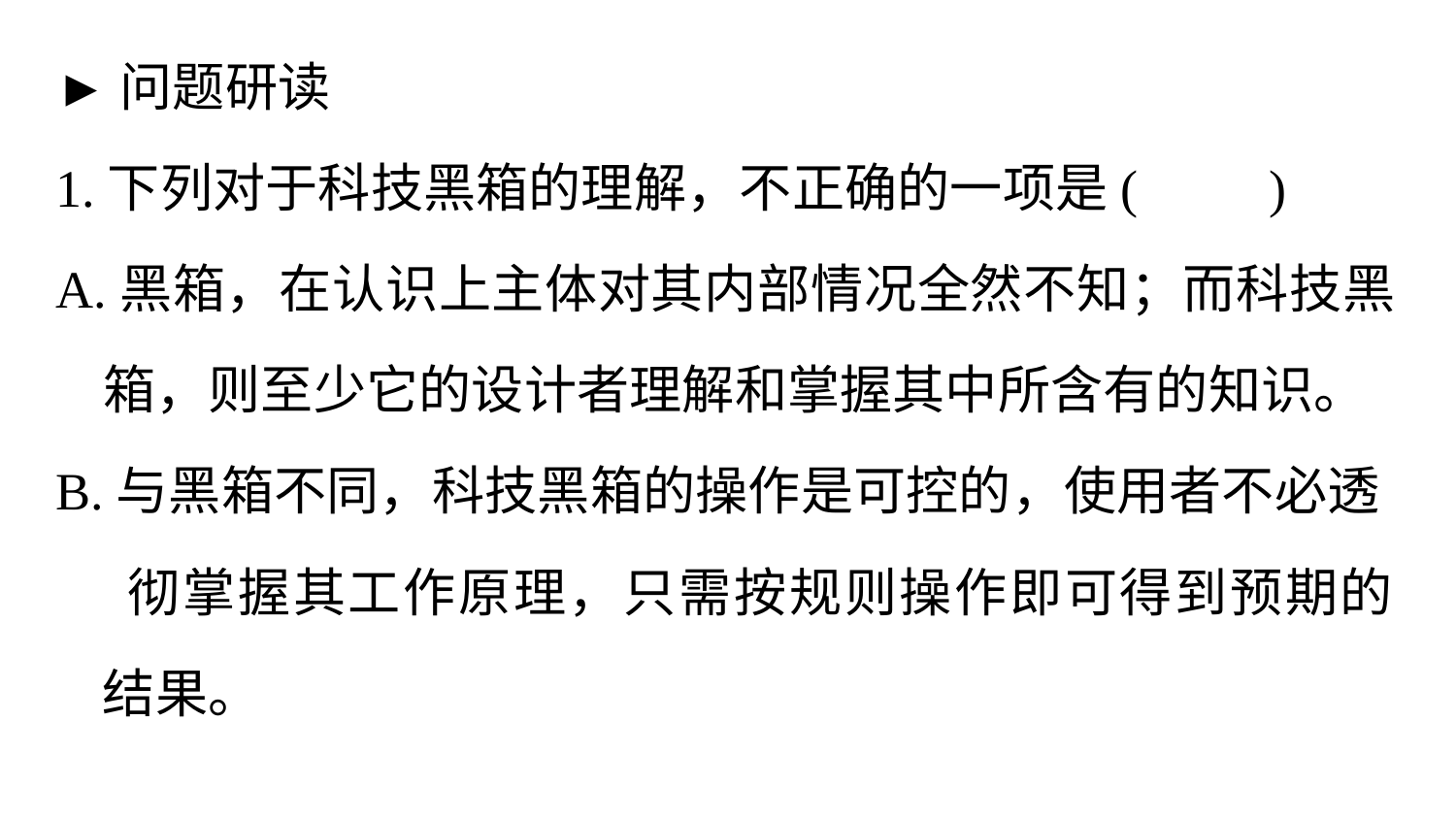

►问题研读
1.下列对于科技黑箱的理解，不正确的一项是(　　)
A.黑箱，在认识上主体对其内部情况全然不知；而科技黑
    箱，则至少它的设计者理解和掌握其中所含有的知识。
B.与黑箱不同，科技黑箱的操作是可控的，使用者不必透
    彻掌握其工作原理，只需按规则操作即可得到预期的
    结果。